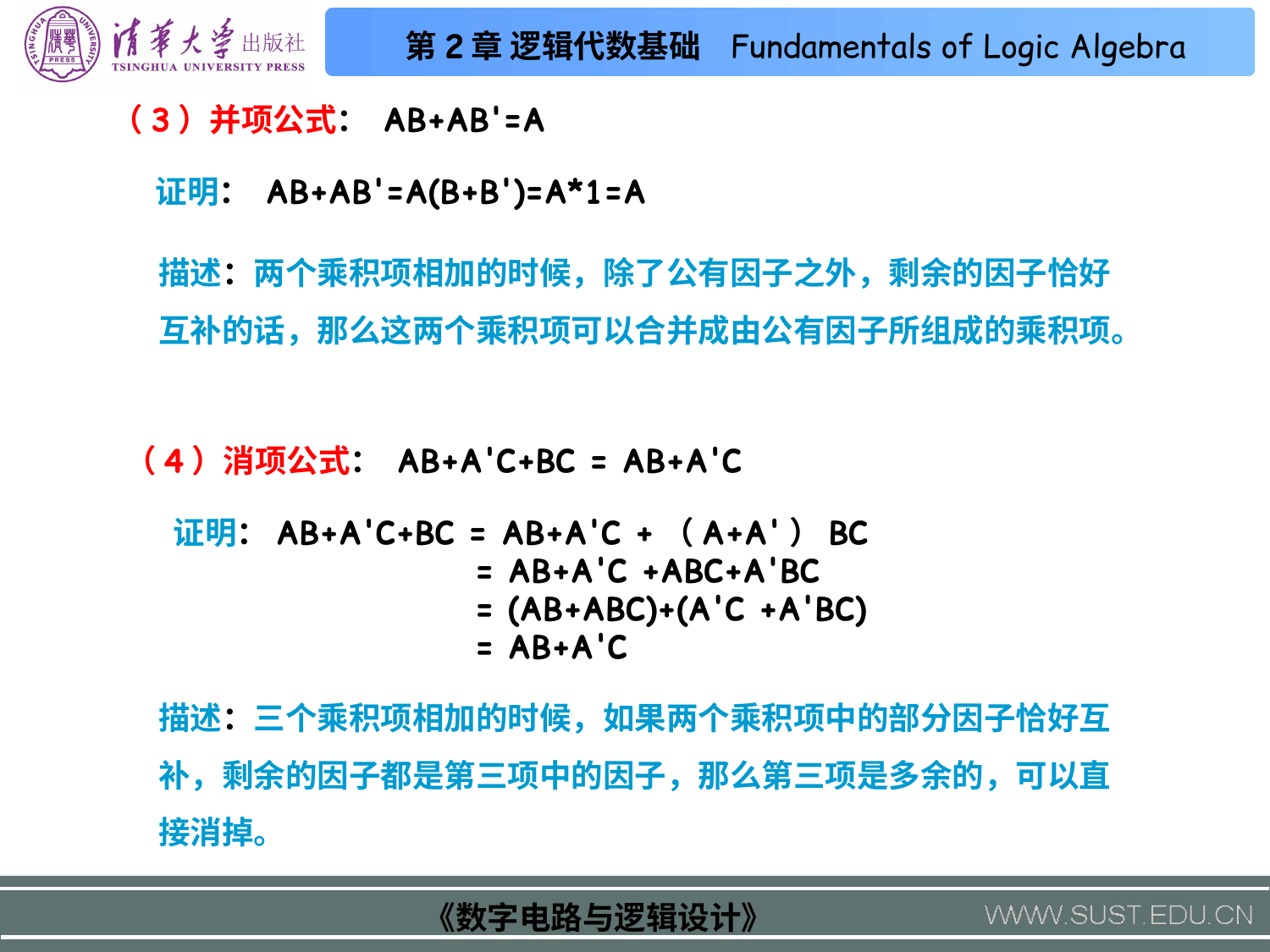

（3）并项公式： AB+AB'=A
 证明： AB+AB'=A(B+B')=A*1=A
描述：两个乘积项相加的时候，除了公有因子之外，剩余的因子恰好互补的话，那么这两个乘积项可以合并成由公有因子所组成的乘积项。
（4）消项公式： AB+A'C+BC = AB+A'C
 证明：AB+A'C+BC = AB+A'C +（A+A'）BC
                       = AB+A'C +ABC+A'BC
                       = (AB+ABC)+(A'C +A'BC)
                       = AB+A'C
描述：三个乘积项相加的时候，如果两个乘积项中的部分因子恰好互补，剩余的因子都是第三项中的因子，那么第三项是多余的，可以直接消掉。